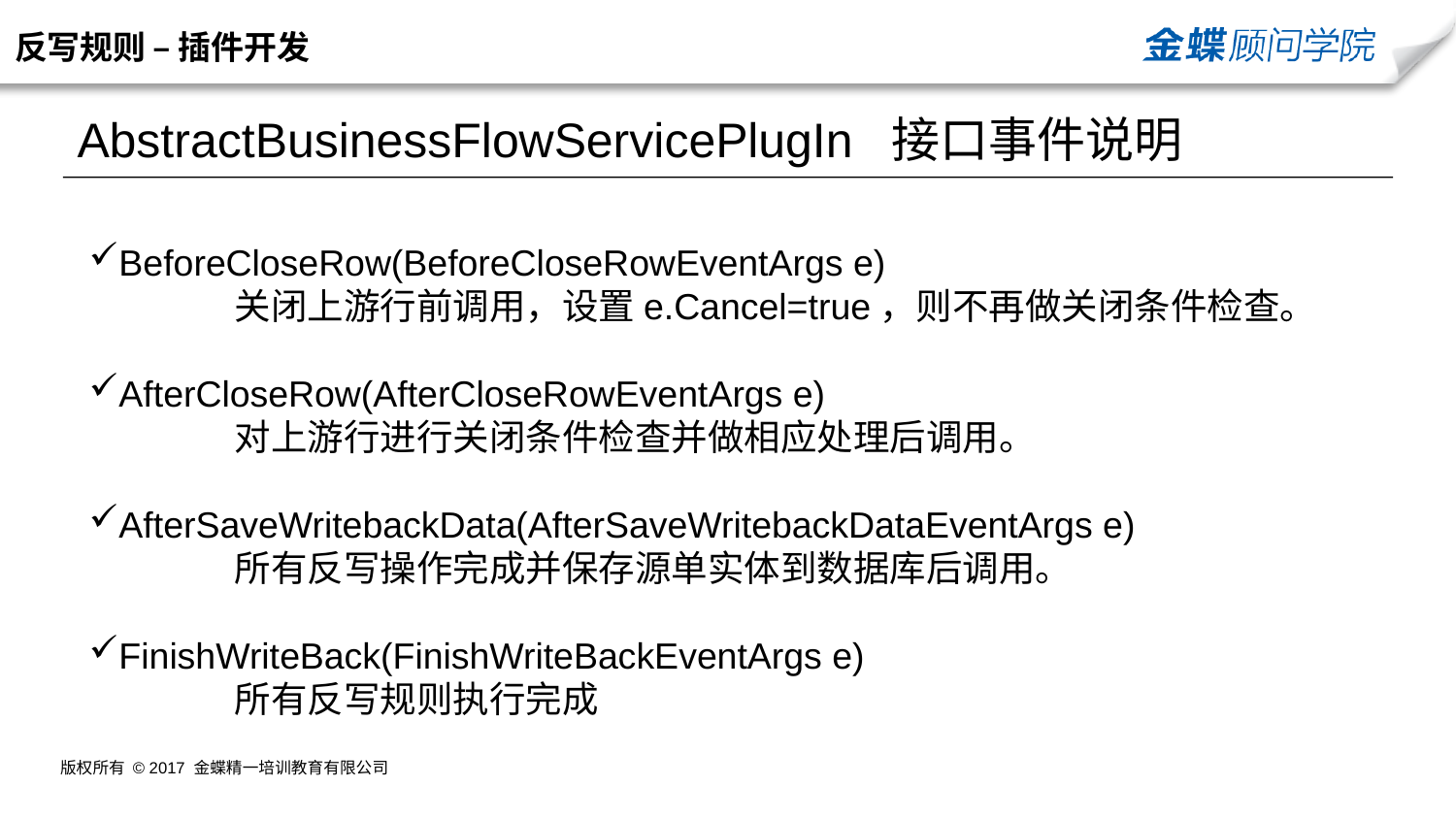

反写规则 – 插件开发

AbstractBusinessFlowServicePlugIn  接口事件说明

BeforeCloseRow(BeforeCloseRowEventArgs e)
	关闭上游行前调用，设置e.Cancel=true，则不再做关闭条件检查。

AfterCloseRow(AfterCloseRowEventArgs e)
	对上游行进行关闭条件检查并做相应处理后调用。

AfterSaveWritebackData(AfterSaveWritebackDataEventArgs e)
	所有反写操作完成并保存源单实体到数据库后调用。

FinishWriteBack(FinishWriteBackEventArgs e)
	所有反写规则执行完成